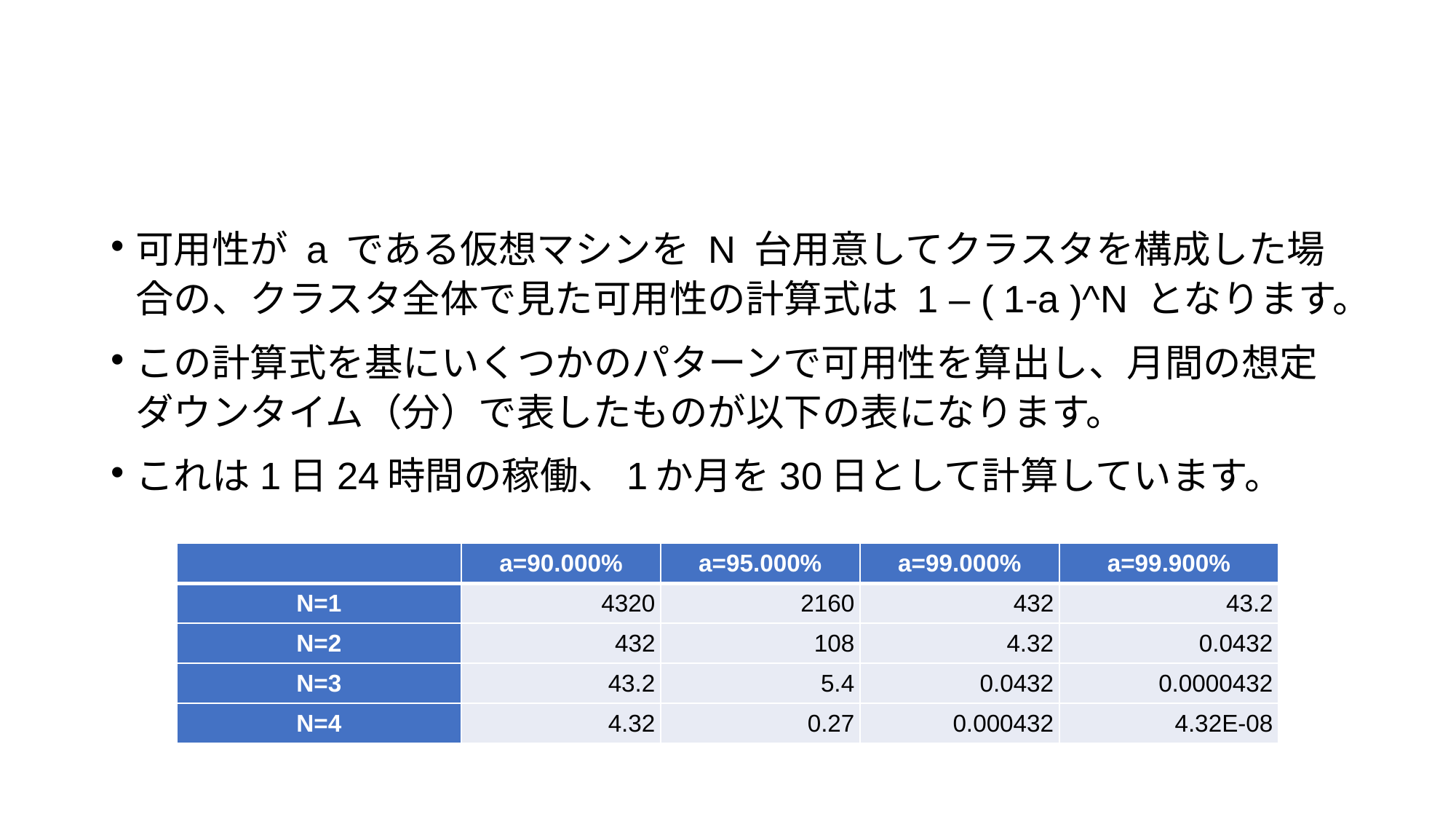

#
可用性が a である仮想マシンを N 台用意してクラスタを構成した場合の、クラスタ全体で見た可用性の計算式は 1 – ( 1-a )^N となります。
この計算式を基にいくつかのパターンで可用性を算出し、月間の想定ダウンタイム（分）で表したものが以下の表になります。
これは1日24時間の稼働、1か月を30日として計算しています。

|  | a=90.000% | a=95.000% | a=99.000% | a=99.900% |
| --- | --- | --- | --- | --- |
| N=1 | 4320 | 2160 | 432 | 43.2 |
| N=2 | 432 | 108 | 4.32 | 0.0432 |
| N=3 | 43.2 | 5.4 | 0.0432 | 0.0000432 |
| N=4 | 4.32 | 0.27 | 0.000432 | 4.32E-08 |